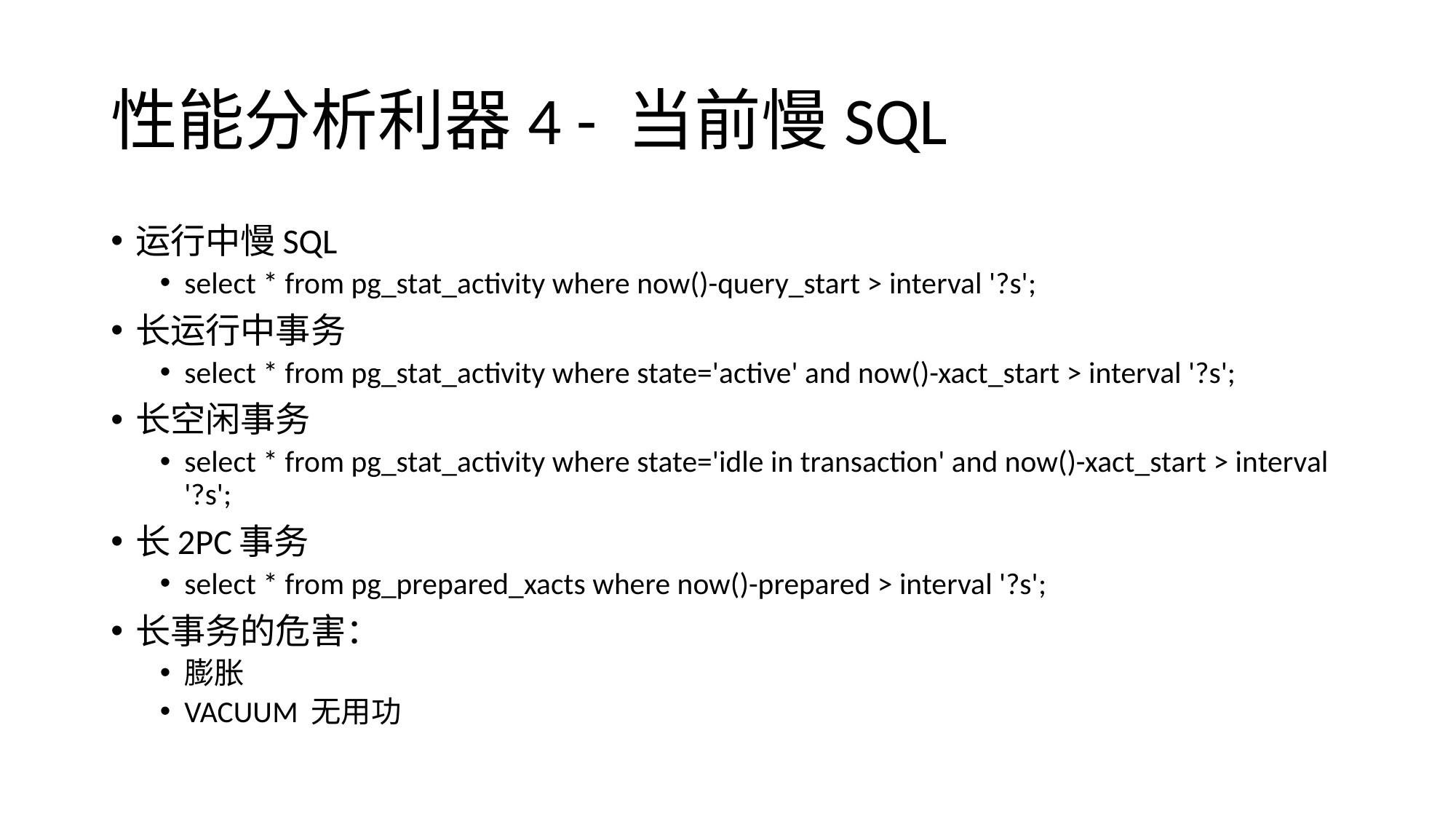

# 性能分析利器4 - 当前慢SQL
运行中慢SQL
select * from pg_stat_activity where now()-query_start > interval '?s';
长运行中事务
select * from pg_stat_activity where state='active' and now()-xact_start > interval '?s';
长空闲事务
select * from pg_stat_activity where state='idle in transaction' and now()-xact_start > interval '?s';
长2PC事务
select * from pg_prepared_xacts where now()-prepared > interval '?s';
长事务的危害：
膨胀
VACUUM 无用功